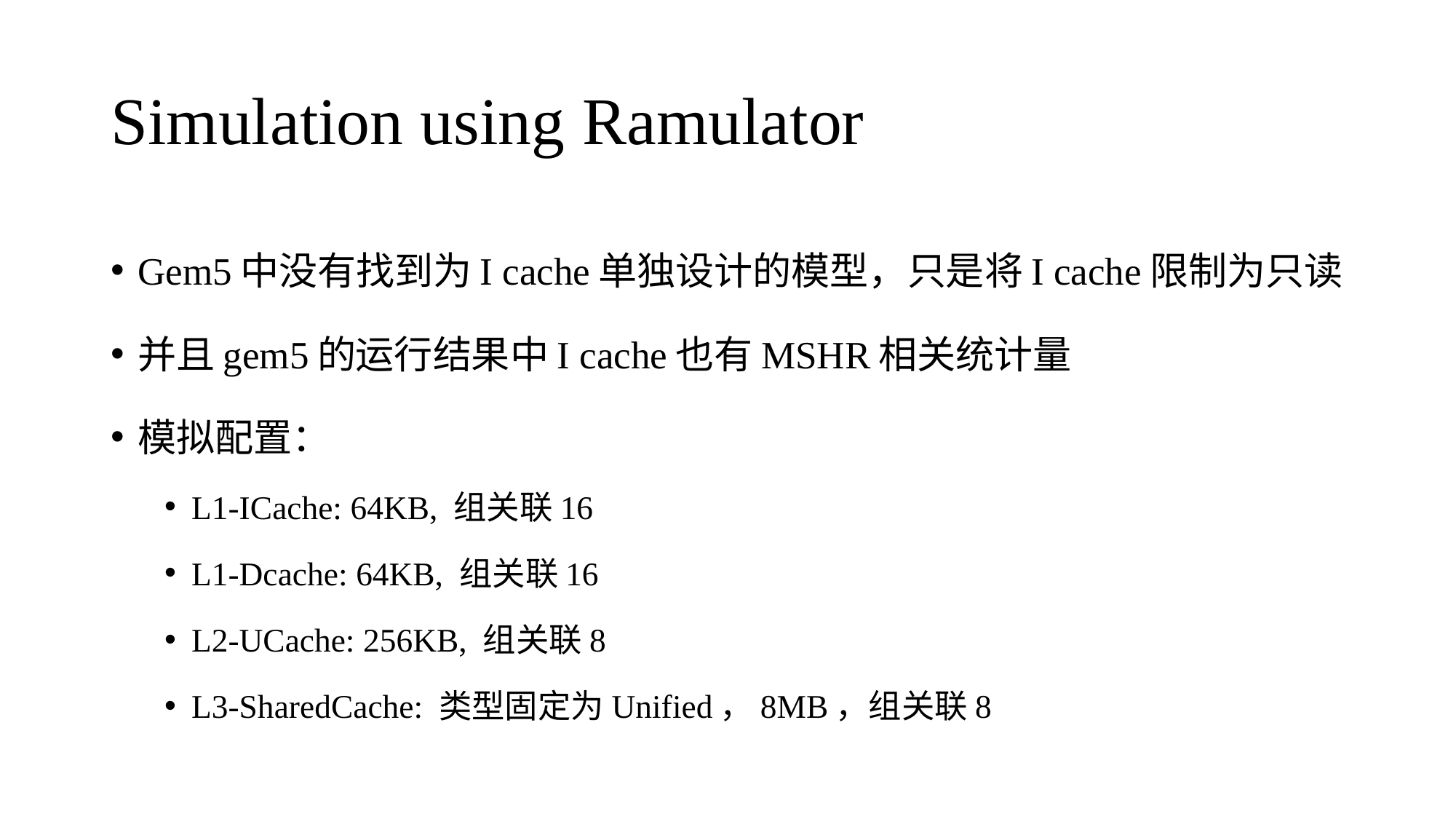

# Simulation using Ramulator
Gem5中没有找到为I cache单独设计的模型，只是将I cache限制为只读
并且gem5的运行结果中I cache也有MSHR相关统计量
模拟配置：
L1-ICache: 64KB, 组关联16
L1-Dcache: 64KB, 组关联16
L2-UCache: 256KB, 组关联8
L3-SharedCache: 类型固定为Unified，8MB，组关联8